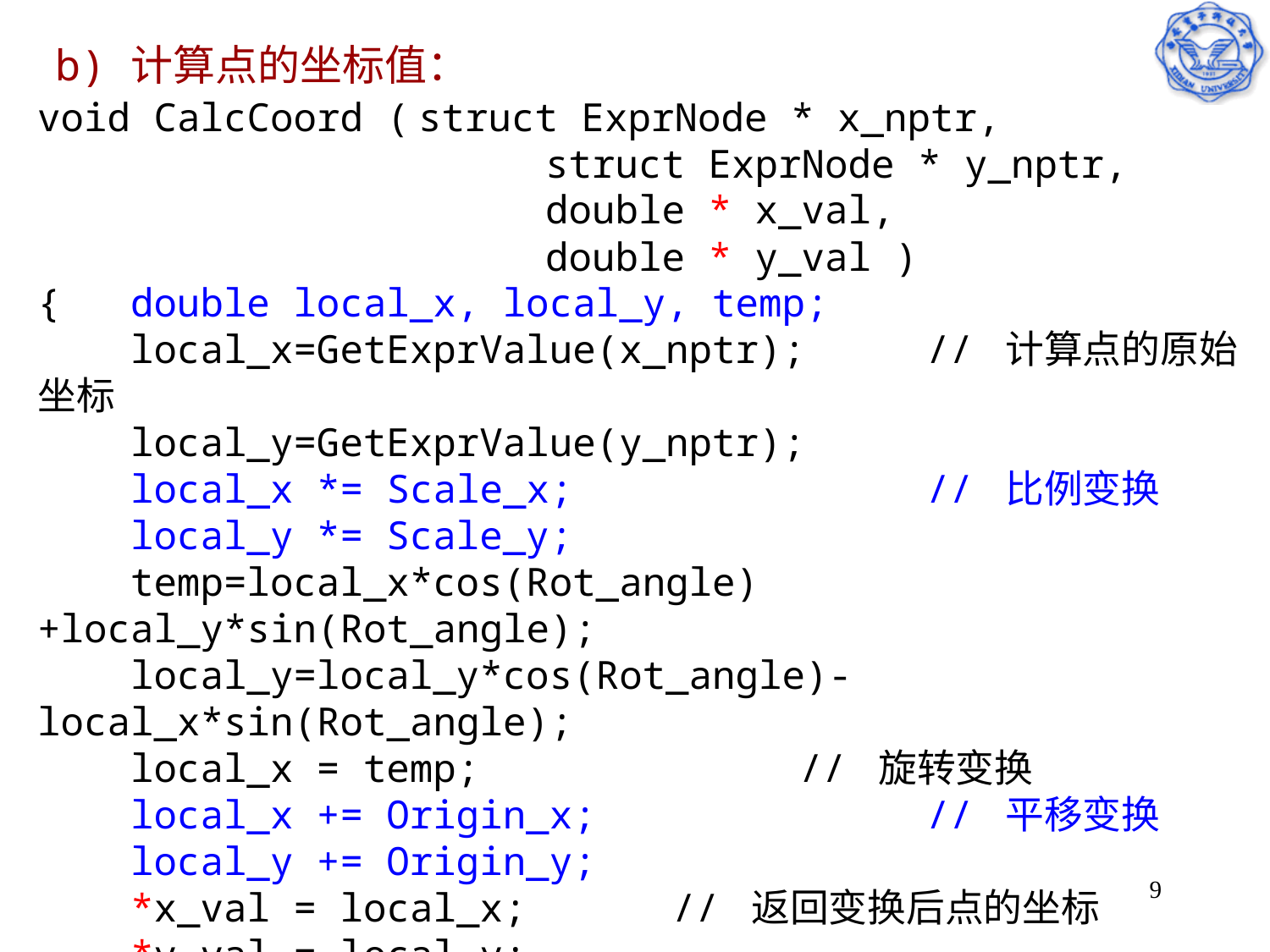

# b) 计算点的坐标值：
void CalcCoord (	struct ExprNode * x_nptr, 			  			struct ExprNode * y_nptr,
				double * x_val,
				double * y_val )
{   double local_x, local_y, temp;
    local_x=GetExprValue(x_nptr); 	// 计算点的原始坐标
    local_y=GetExprValue(y_nptr);
    local_x *= Scale_x; 			// 比例变换
    local_y *= Scale_y;
    temp=local_x*cos(Rot_angle)+local_y*sin(Rot_angle);
    local_y=local_y*cos(Rot_angle)-local_x*sin(Rot_angle);
    local_x = temp; 			// 旋转变换
    local_x += Origin_x;			// 平移变换
    local_y += Origin_y;
    *x_val = local_x; 	// 返回变换后点的坐标
    *y_val = local_y;
}
9